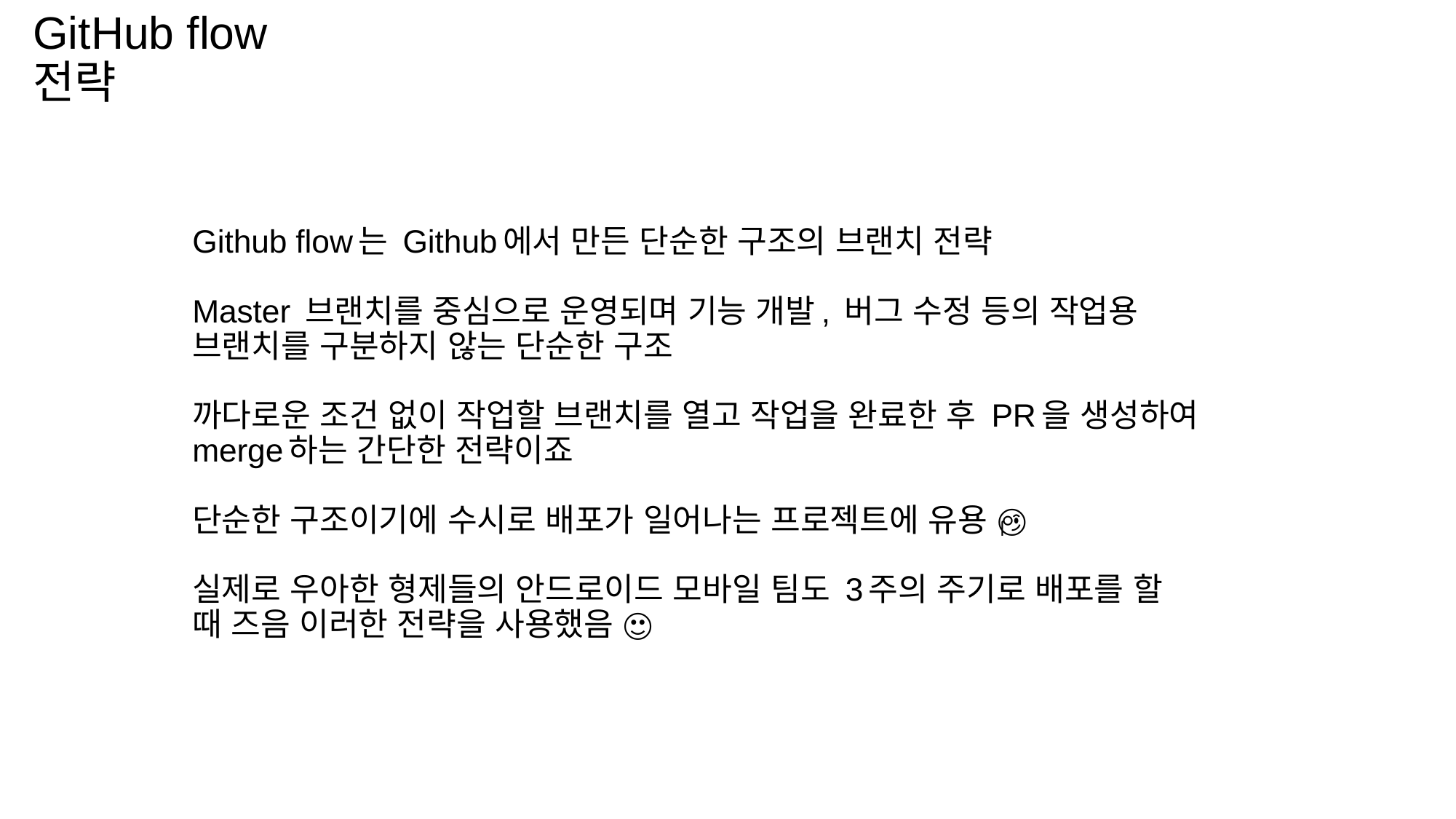

GitHub flow 전략
Github flow는 Github에서 만든 단순한 구조의 브랜치 전략

Master 브랜치를 중심으로 운영되며 기능 개발, 버그 수정 등의 작업용 브랜치를 구분하지 않는 단순한 구조

까다로운 조건 없이 작업할 브랜치를 열고 작업을 완료한 후 PR을 생성하여 merge하는 간단한 전략이죠

단순한 구조이기에 수시로 배포가 일어나는 프로젝트에 유용 🧐

실제로 우아한 형제들의 안드로이드 모바일 팀도 3주의 주기로 배포를 할 때 즈음 이러한 전략을 사용했음 🙂